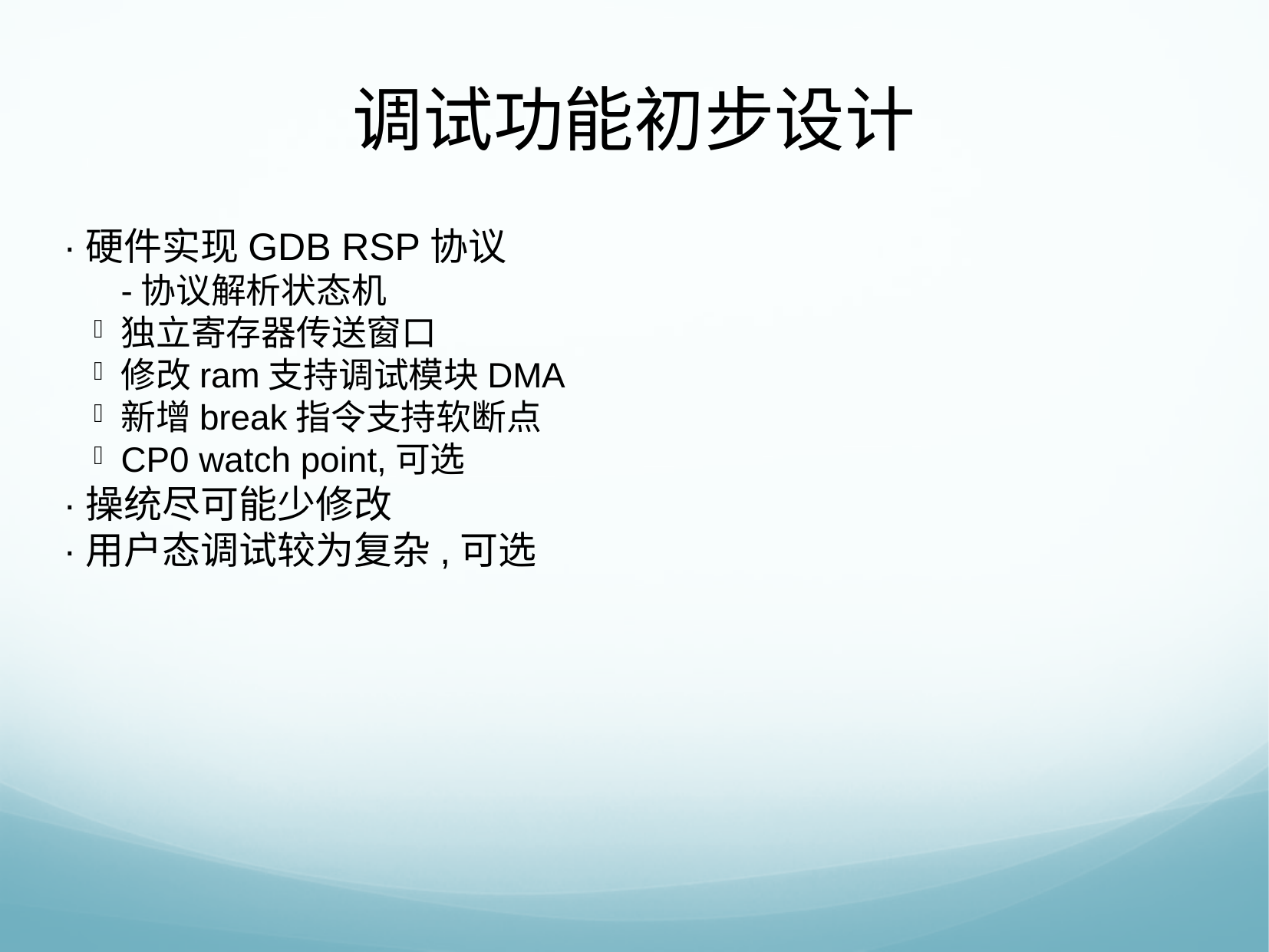

调试功能初步设计
·硬件实现GDB RSP协议
-协议解析状态机
独立寄存器传送窗口
修改ram支持调试模块DMA
新增break指令支持软断点
CP0 watch point,可选
·操统尽可能少修改
·用户态调试较为复杂,可选